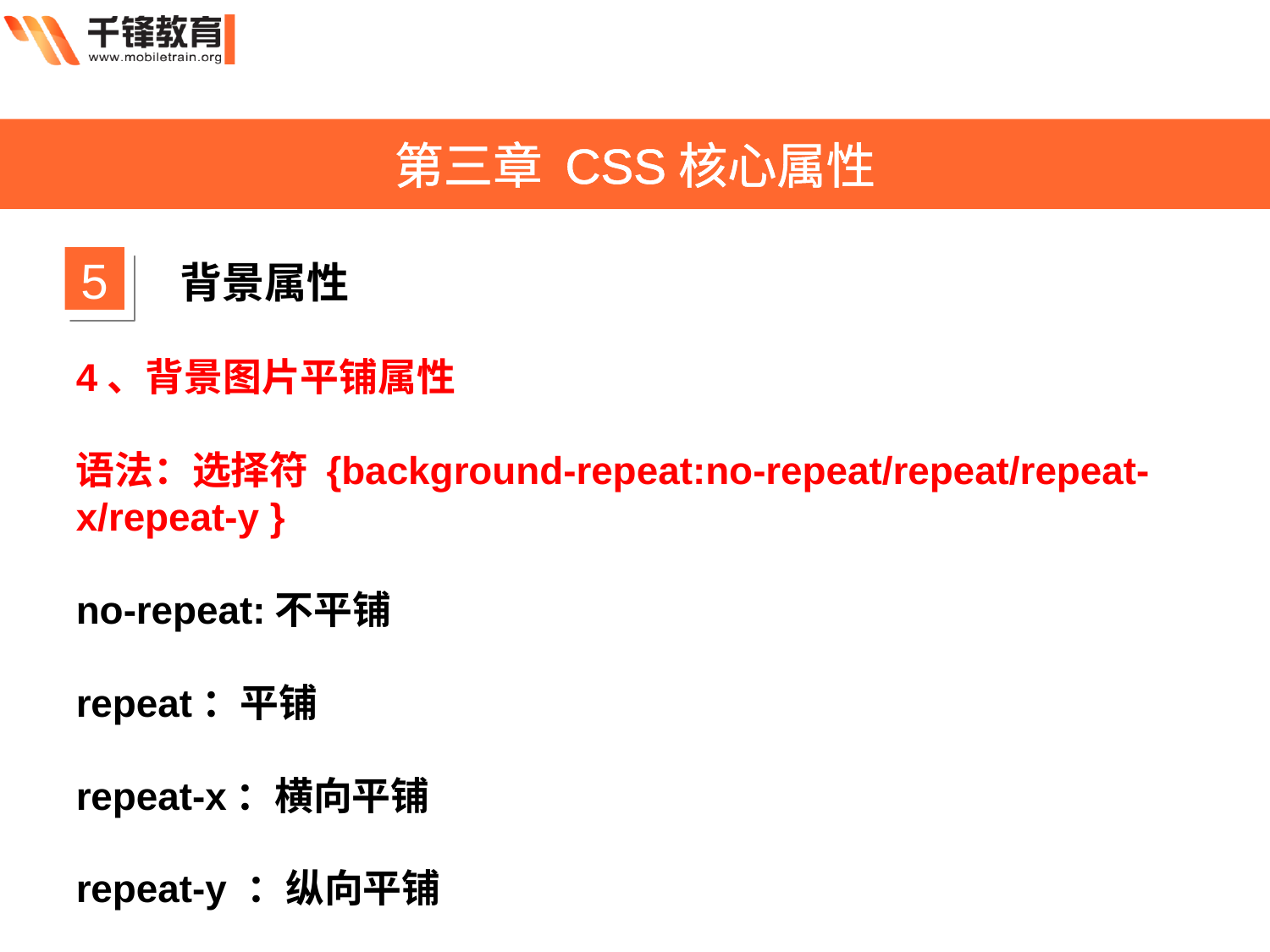

第三章 CSS核心属性
5

背景属性

4、背景图片平铺属性

语法：选择符 {background-repeat:no-repeat/repeat/repeat-x/repeat-y }

no-repeat:不平铺

repeat：平铺

repeat-x：横向平铺

repeat-y ：纵向平铺